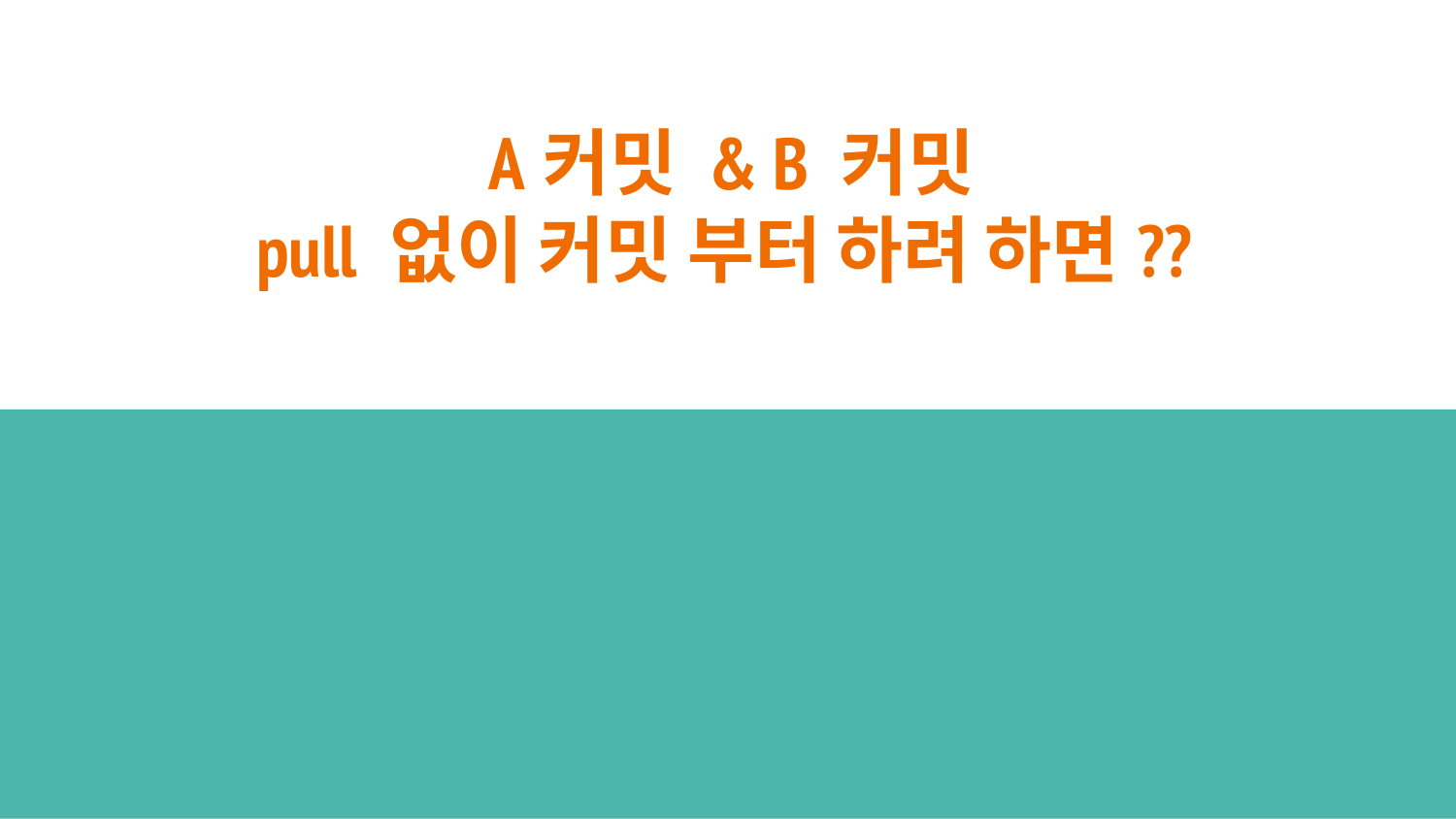

# A커밋 & B 커밋
pull 없이 커밋 부터 하려 하면??